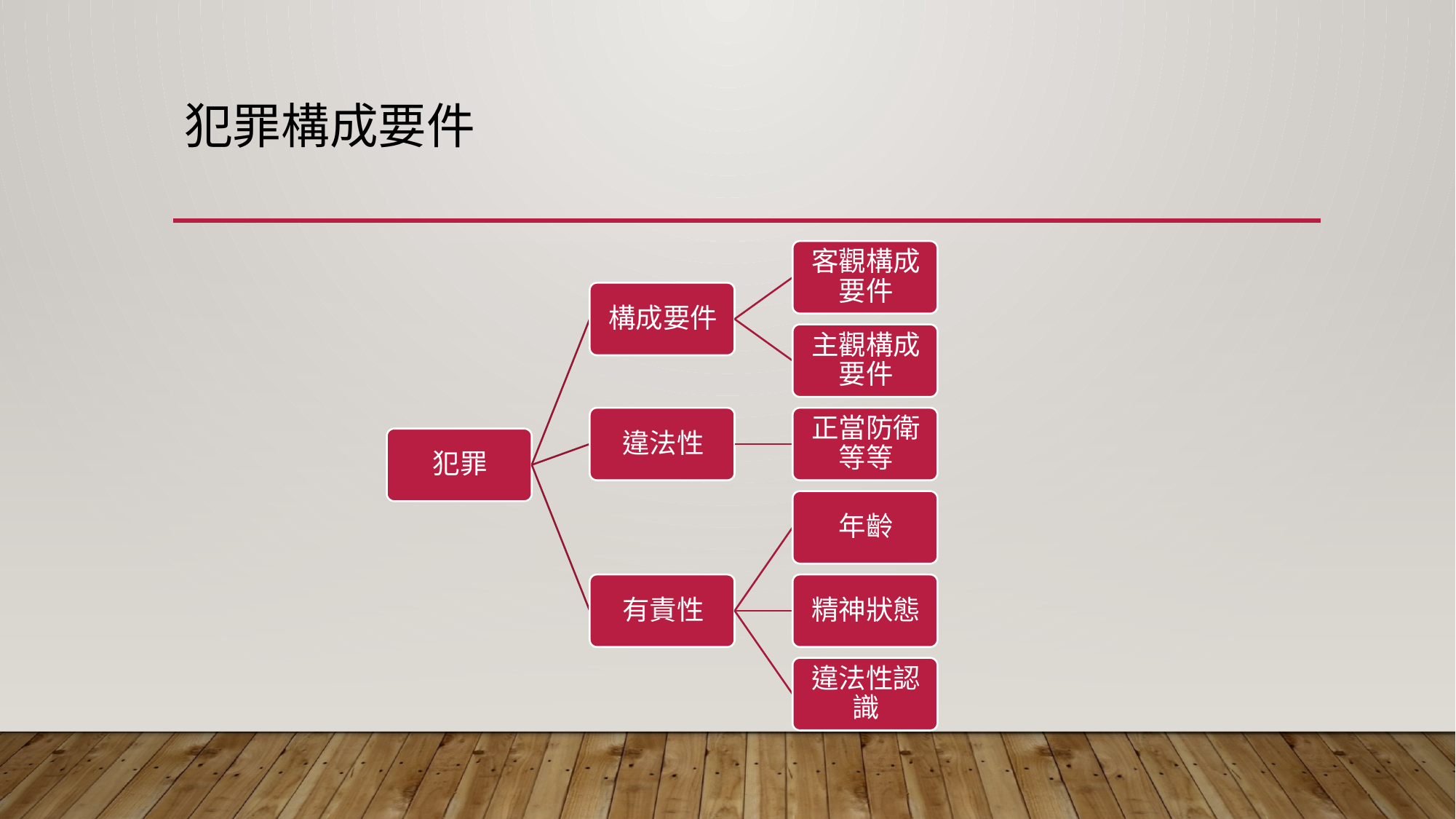

# 犯罪構成要件
犯罪

構成要件

客觀構成要件

主觀構成要件

違法性

正當防衛等等

有責性

年齡

精神狀態

違法性認識